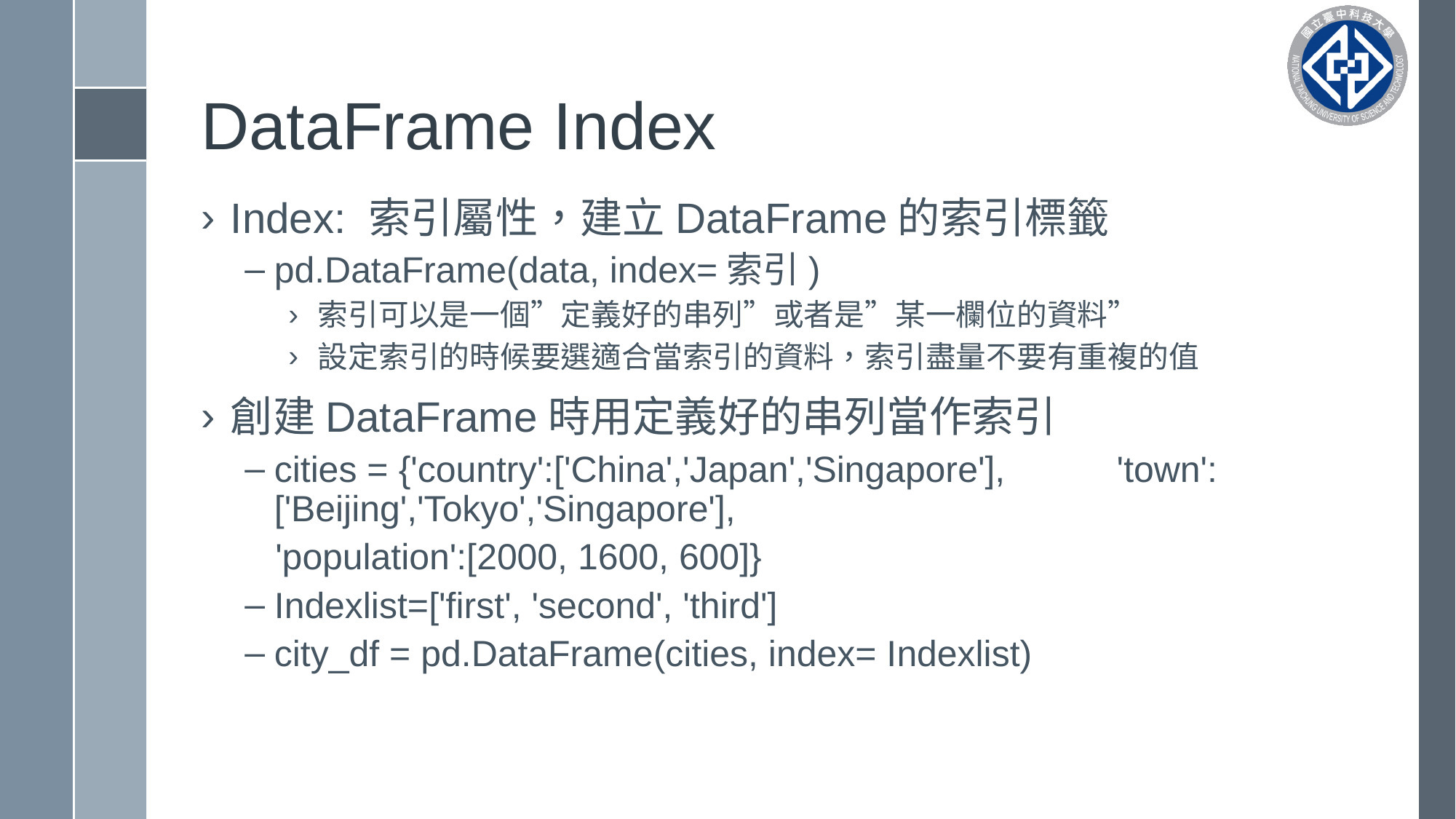

# DataFrame Index
Index: 索引屬性，建立DataFrame的索引標籤
pd.DataFrame(data, index=索引)
索引可以是一個”定義好的串列”或者是”某一欄位的資料”
設定索引的時候要選適合當索引的資料，索引盡量不要有重複的值
創建DataFrame時用定義好的串列當作索引
cities = {'country':['China','Japan','Singapore'],           'town':['Beijing','Tokyo','Singapore'],
   'population':[2000, 1600, 600]}
Indexlist=['first', 'second', 'third']
city_df = pd.DataFrame(cities, index= Indexlist)